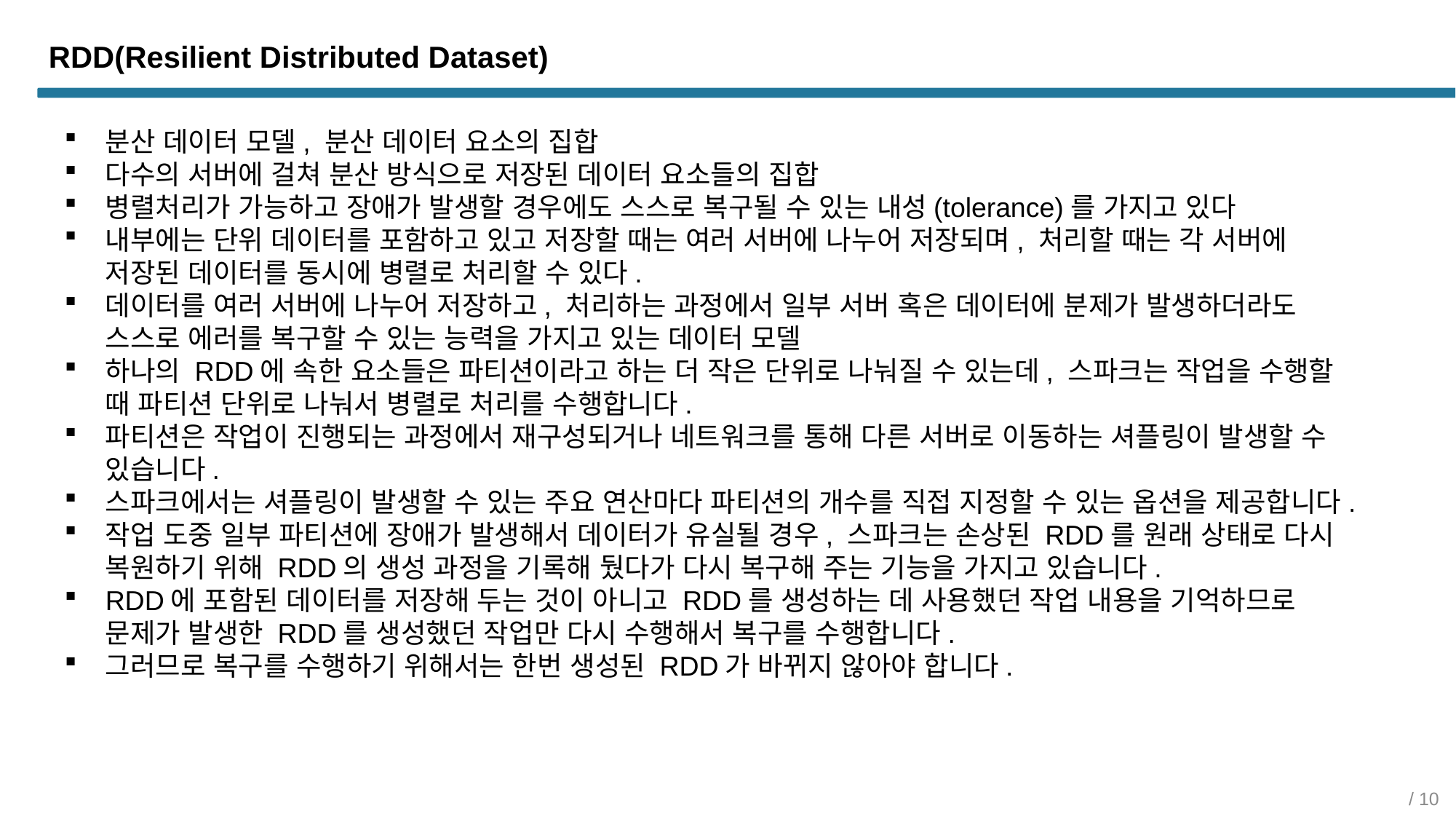

RDD(Resilient Distributed Dataset)
분산 데이터 모델, 분산 데이터 요소의 집합
다수의 서버에 걸쳐 분산 방식으로 저장된 데이터 요소들의 집합
병렬처리가 가능하고 장애가 발생할 경우에도 스스로 복구될 수 있는 내성(tolerance)를 가지고 있다
내부에는 단위 데이터를 포함하고 있고 저장할 때는 여러 서버에 나누어 저장되며, 처리할 때는 각 서버에 저장된 데이터를 동시에 병렬로 처리할 수 있다.
데이터를 여러 서버에 나누어 저장하고, 처리하는 과정에서 일부 서버 혹은 데이터에 분제가 발생하더라도 스스로 에러를 복구할 수 있는 능력을 가지고 있는 데이터 모델
하나의 RDD에 속한 요소들은 파티션이라고 하는 더 작은 단위로 나눠질 수 있는데, 스파크는 작업을 수행할 때 파티션 단위로 나눠서 병렬로 처리를 수행합니다.
파티션은 작업이 진행되는 과정에서 재구성되거나 네트워크를 통해 다른 서버로 이동하는 셔플링이 발생할 수 있습니다.
스파크에서는 셔플링이 발생할 수 있는 주요 연산마다 파티션의 개수를 직접 지정할 수 있는 옵션을 제공합니다.
작업 도중 일부 파티션에 장애가 발생해서 데이터가 유실될 경우, 스파크는 손상된 RDD를 원래 상태로 다시 복원하기 위해 RDD의 생성 과정을 기록해 뒀다가 다시 복구해 주는 기능을 가지고 있습니다.
RDD에 포함된 데이터를 저장해 두는 것이 아니고 RDD를 생성하는 데 사용했던 작업 내용을 기억하므로 문제가 발생한 RDD를 생성했던 작업만 다시 수행해서 복구를 수행합니다.
그러므로 복구를 수행하기 위해서는 한번 생성된 RDD가 바뀌지 않아야 합니다.

/ 10